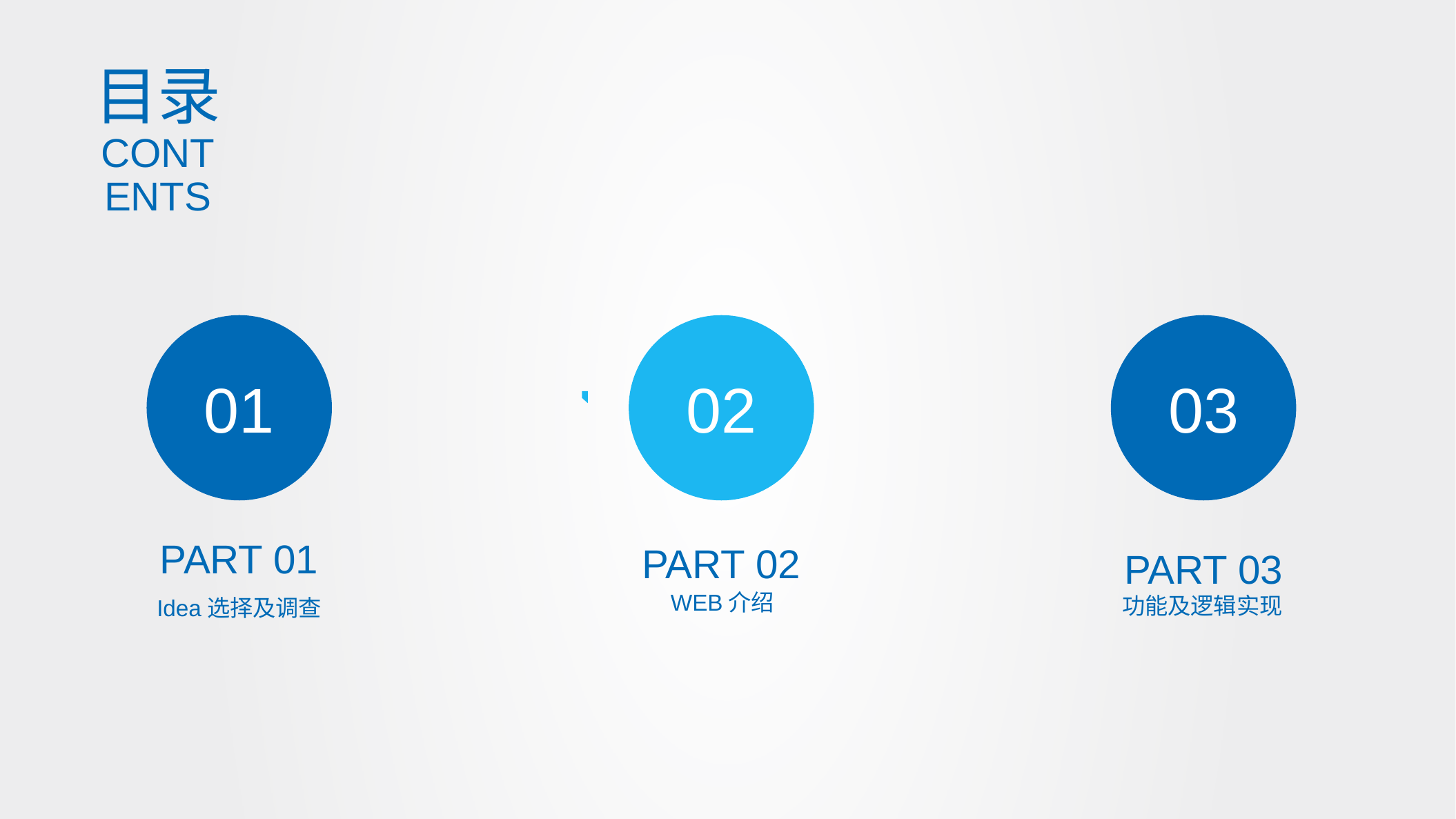

目录
CONTENTS
01
02

03
PART 01

PART 02
PART 03
WEB介绍
功能及逻辑实现
Idea选择及调查